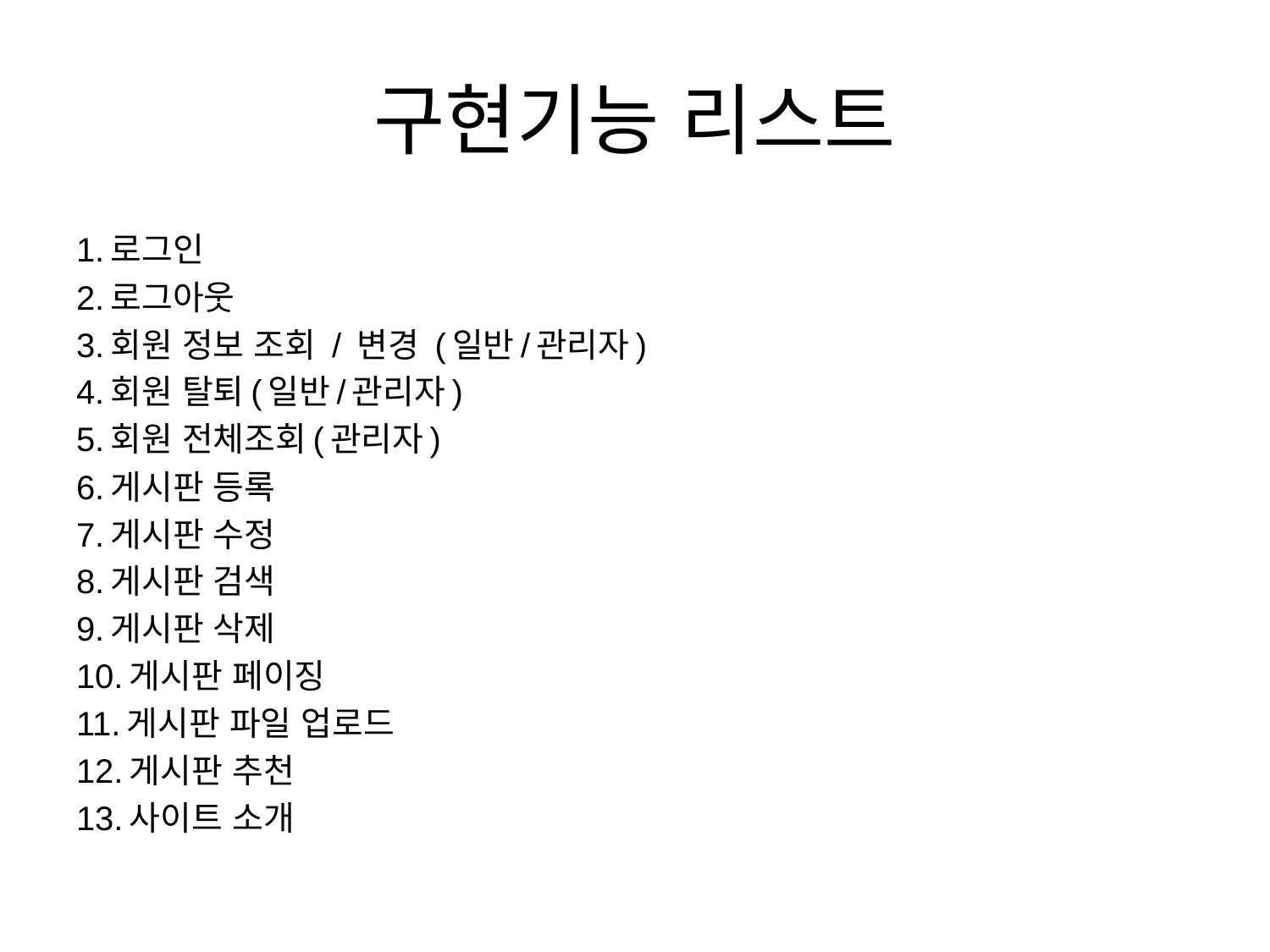

# 구현기능 리스트
1.로그인
2.로그아웃
3.회원 정보 조회 / 변경 (일반/관리자)
4.회원 탈퇴(일반/관리자)
5.회원 전체조회(관리자)
6.게시판 등록
7.게시판 수정
8.게시판 검색
9.게시판 삭제
10.게시판 페이징
11.게시판 파일 업로드
12.게시판 추천
13.사이트 소개